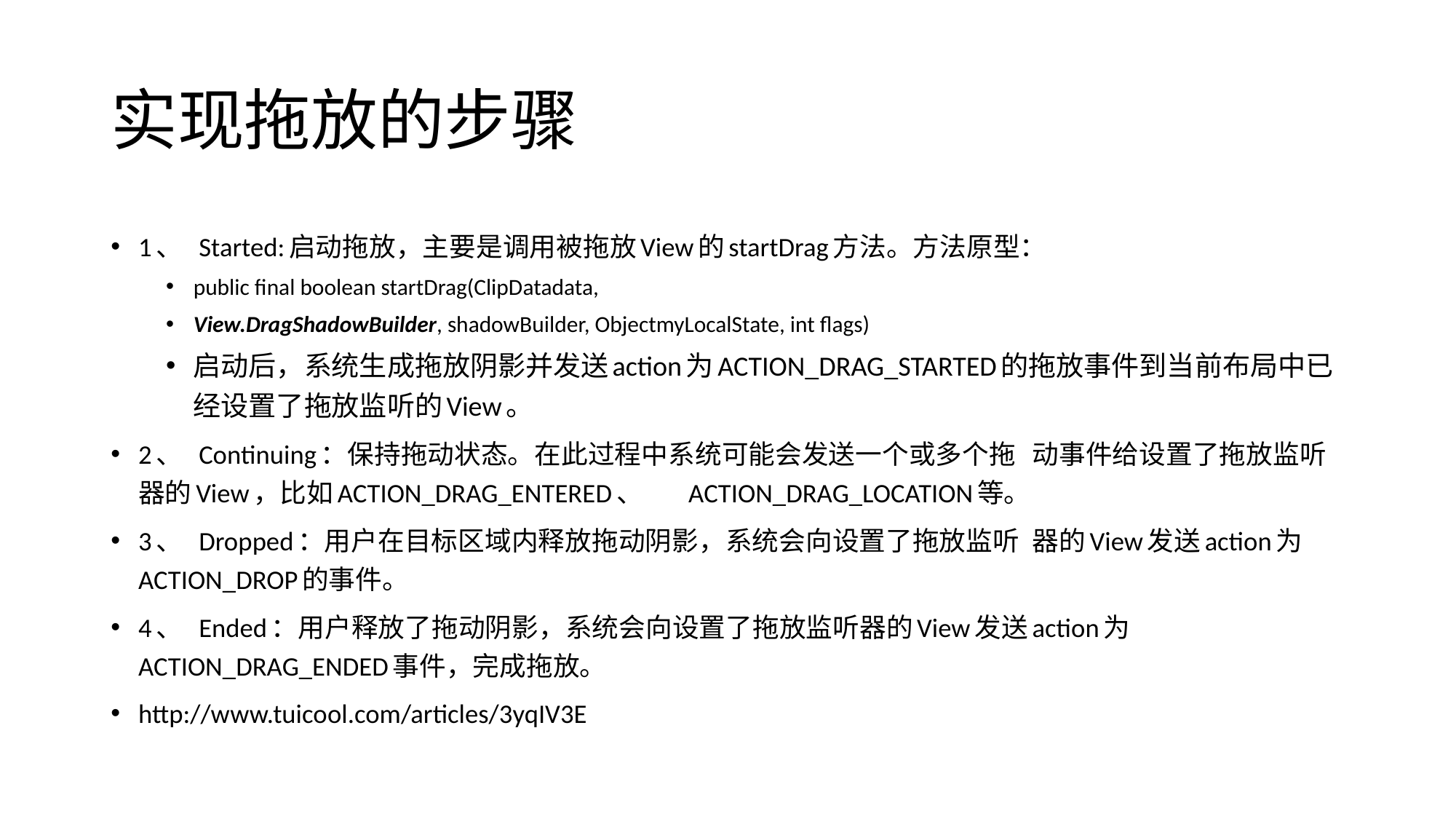

# 实现拖放的步骤
1、  Started:启动拖放，主要是调用被拖放View的startDrag方法。方法原型：
public final boolean startDrag(ClipDatadata,
View.DragShadowBuilder, shadowBuilder, ObjectmyLocalState, int flags)
启动后，系统生成拖放阴影并发送action为ACTION_DRAG_STARTED的拖放事件到当前布局中已经设置了拖放监听的View。
2、  Continuing：保持拖动状态。在此过程中系统可能会发送一个或多个拖	动事件给设置了拖放监听器的View，比如ACTION_DRAG_ENTERED、	ACTION_DRAG_LOCATION等。
3、  Dropped：用户在目标区域内释放拖动阴影，系统会向设置了拖放监听	器的View发送action为ACTION_DROP的事件。
4、  Ended：用户释放了拖动阴影，系统会向设置了拖放监听器的View发送	action为ACTION_DRAG_ENDED事件，完成拖放。
http://www.tuicool.com/articles/3yqIV3E